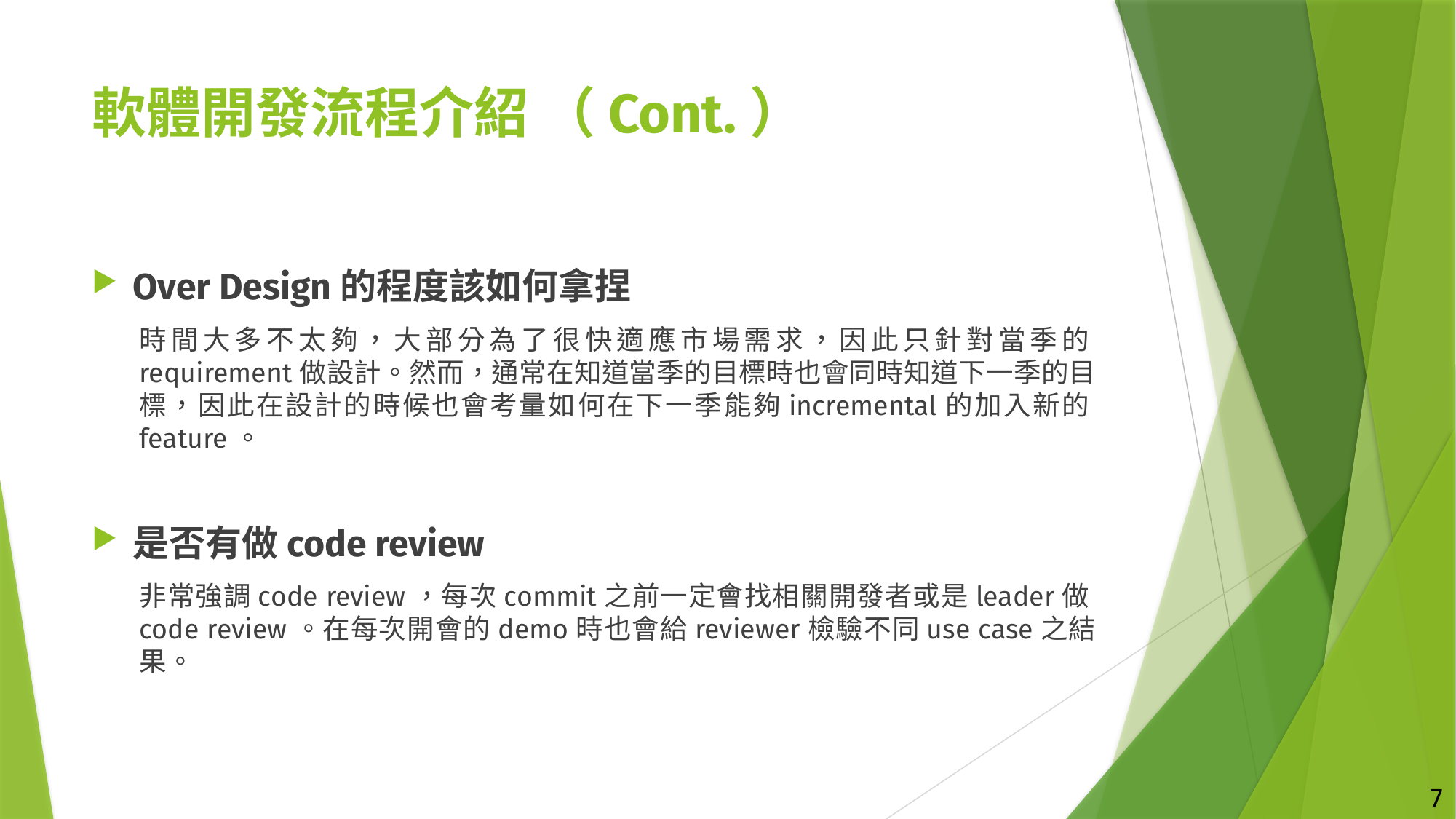

# 軟體開發流程介紹 （Cont.）
Over Design的程度該如何拿捏
時間大多不太夠，大部分為了很快適應市場需求，因此只針對當季的requirement做設計。然而，通常在知道當季的目標時也會同時知道下一季的目標，因此在設計的時候也會考量如何在下一季能夠incremental的加入新的feature。

是否有做code review
非常強調code review，每次commit之前一定會找相關開發者或是leader做code review。在每次開會的demo時也會給reviewer檢驗不同use case之結果。
7